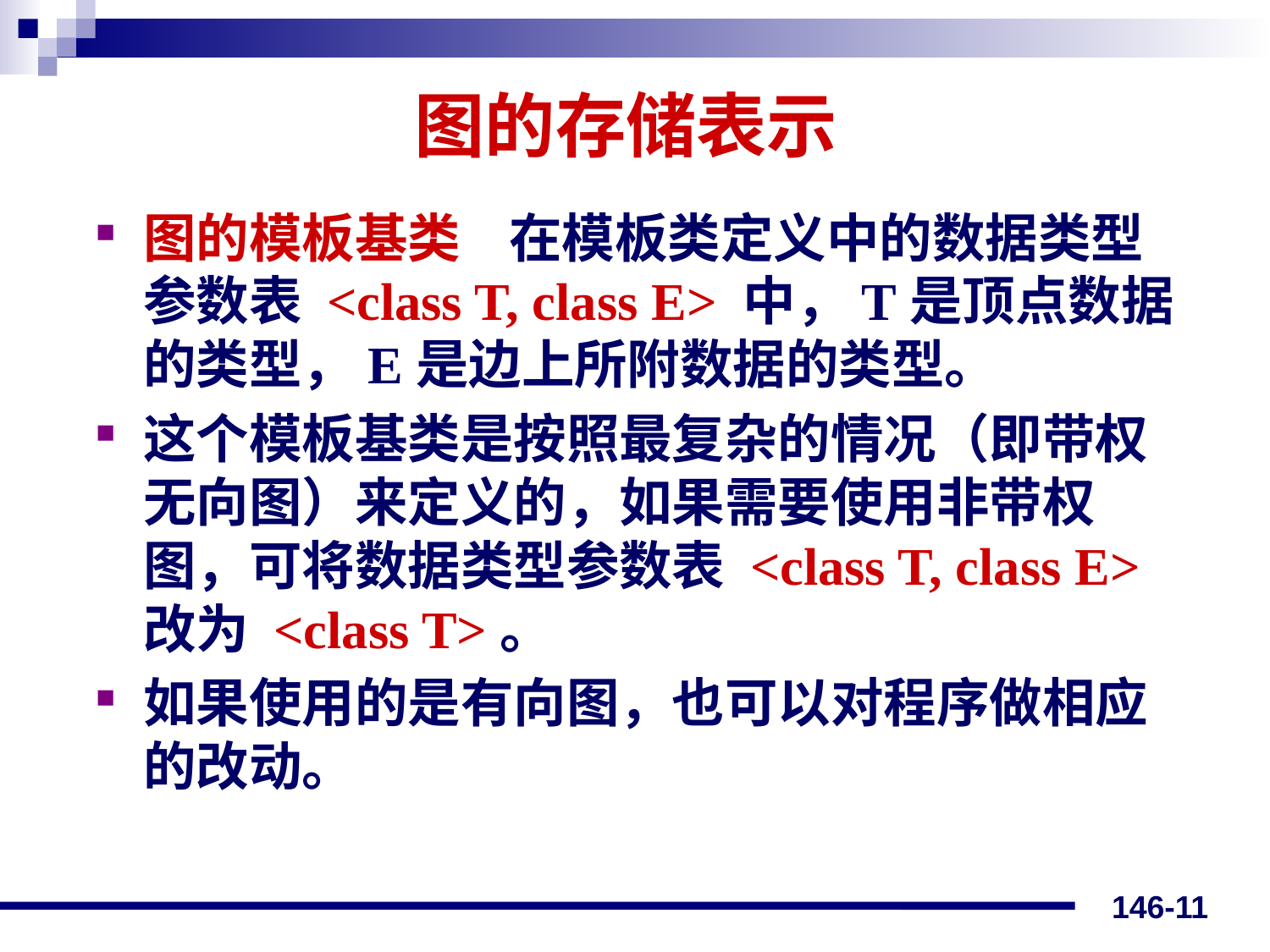

# 图的存储表示
图的模板基类    在模板类定义中的数据类型参数表 <class T, class E> 中，T是顶点数据的类型，E是边上所附数据的类型。
这个模板基类是按照最复杂的情况（即带权无向图）来定义的，如果需要使用非带权图，可将数据类型参数表 <class T, class E> 改为 <class T>。
如果使用的是有向图，也可以对程序做相应的改动。
146-11